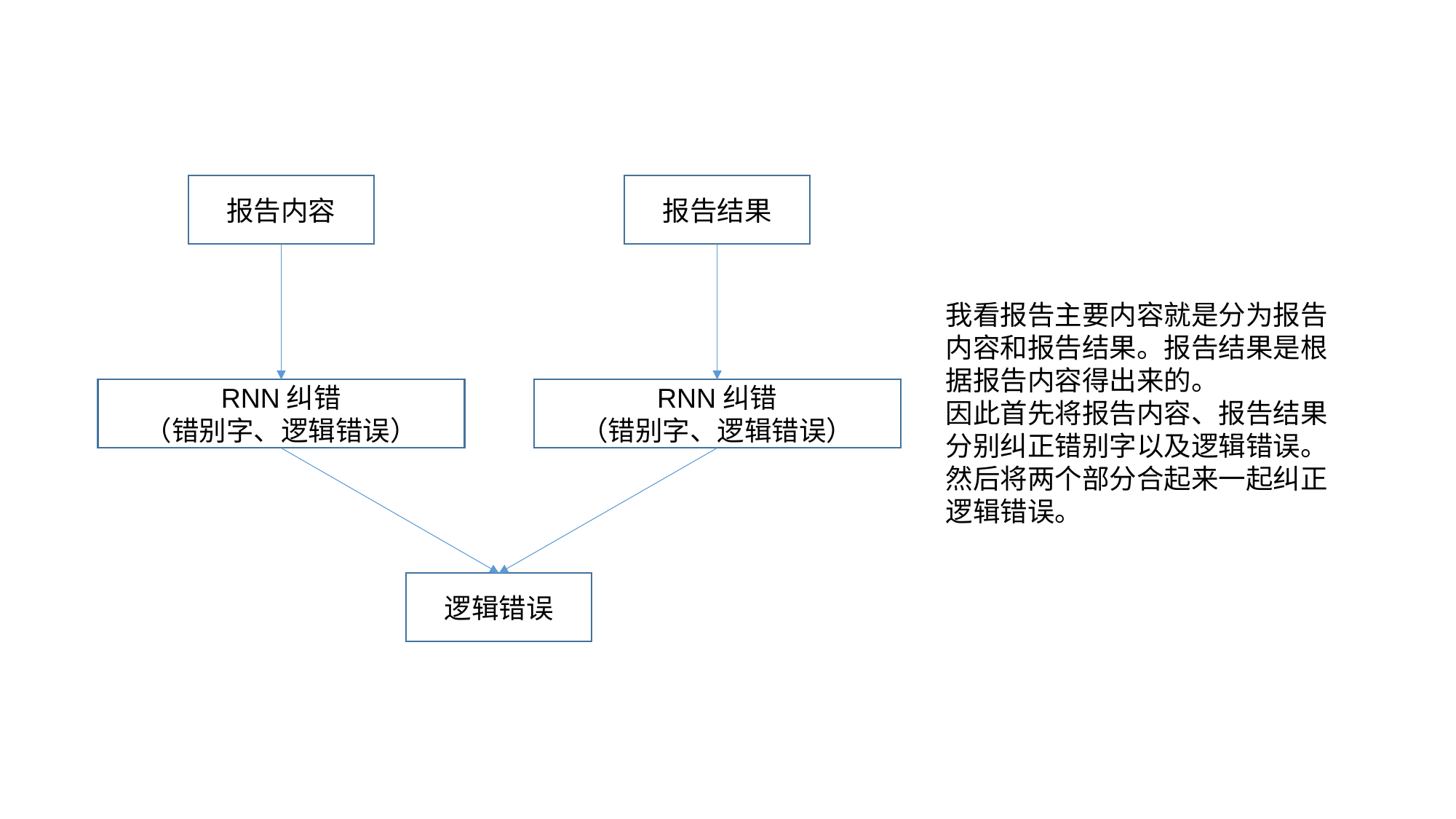

报告内容
报告结果
我看报告主要内容就是分为报告内容和报告结果。报告结果是根据报告内容得出来的。
因此首先将报告内容、报告结果分别纠正错别字以及逻辑错误。然后将两个部分合起来一起纠正逻辑错误。
RNN纠错
（错别字、逻辑错误）
RNN纠错
（错别字、逻辑错误）
逻辑错误